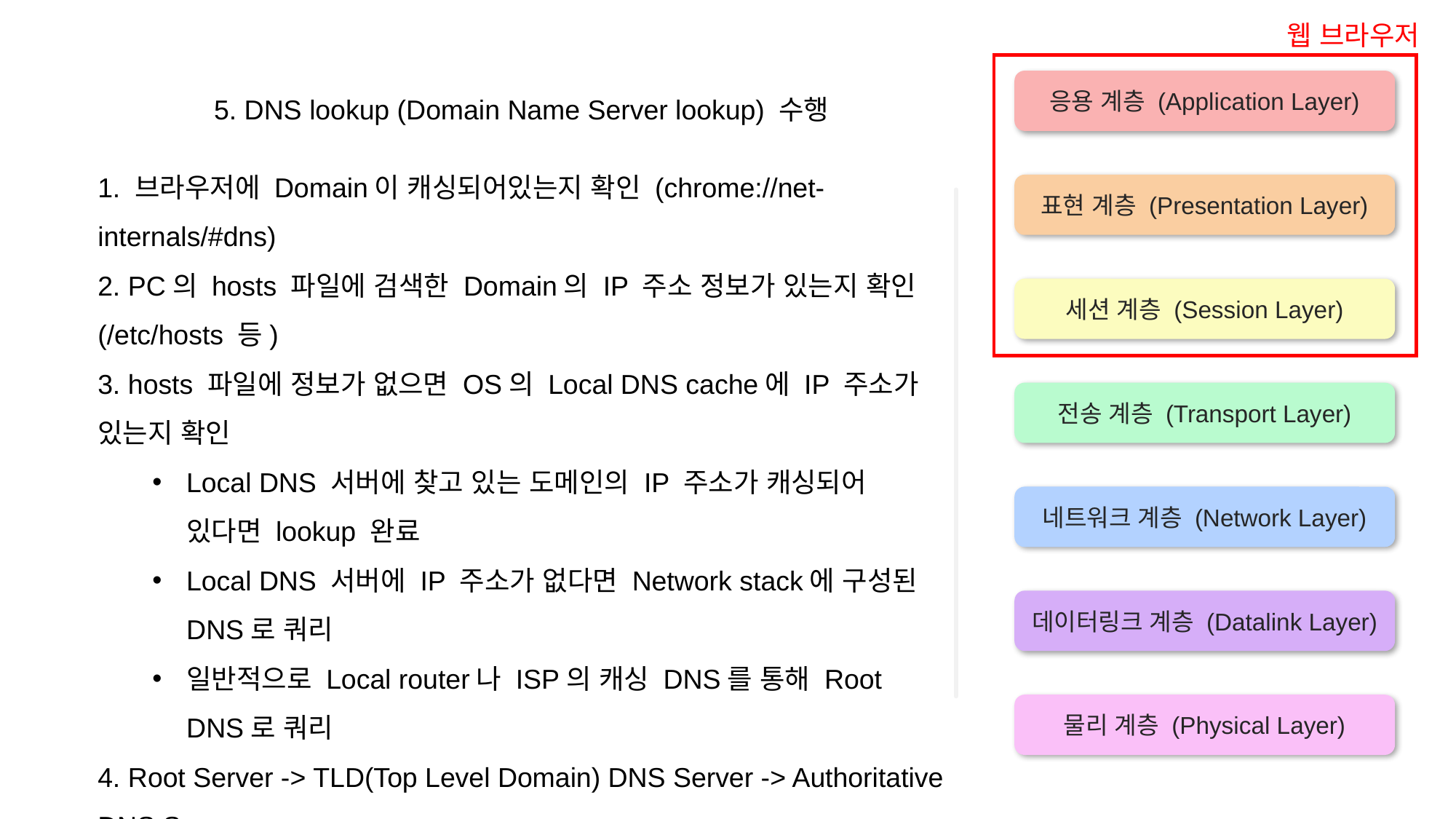

웹 브라우저

응용 계층 (Application Layer)
5. DNS lookup (Domain Name Server lookup) 수행
1. 브라우저에 Domain이 캐싱되어있는지 확인 (chrome://net-internals/#dns)
2. PC의 hosts 파일에 검색한 Domain의 IP 주소 정보가 있는지 확인 (/etc/hosts 등)
3. hosts 파일에 정보가 없으면 OS의 Local DNS cache에 IP 주소가 있는지 확인
Local DNS 서버에 찾고 있는 도메인의 IP 주소가 캐싱되어 있다면 lookup 완료
Local DNS 서버에 IP 주소가 없다면 Network stack에 구성된 DNS로 쿼리
일반적으로 Local router나 ISP의 캐싱 DNS를 통해 Root DNS로 쿼리
4. Root Server -> TLD(Top Level Domain) DNS Server -> Authoritative DNS Server
DNS Server는 하위 레벨 도메인에 대한 네임서버 주소만 알고 있기 때문에 위와 같이 Recursive  Query를 통해 도메인에 해당하는 IP 주소를 찾음
실제 DNS 서버는 Iterative Query를 함께 사용하여 효율성을 높임
도메인의 뒤쪽부터 상위 도메인을 의미함
TLD는 .com, .org, .kr 등 보통 마지막에 포함되는 도메인을 관리하는 네임 서버
5. 해당 도메인과 매핑(mapping)된 서버의 IP 주소를 찾고, Local DNS 서버에 캐싱
표현 계층 (Presentation Layer)
세션 계층 (Session Layer)
전송 계층 (Transport Layer)
네트워크 계층 (Network Layer)
데이터링크 계층 (Datalink Layer)
물리 계층 (Physical Layer)